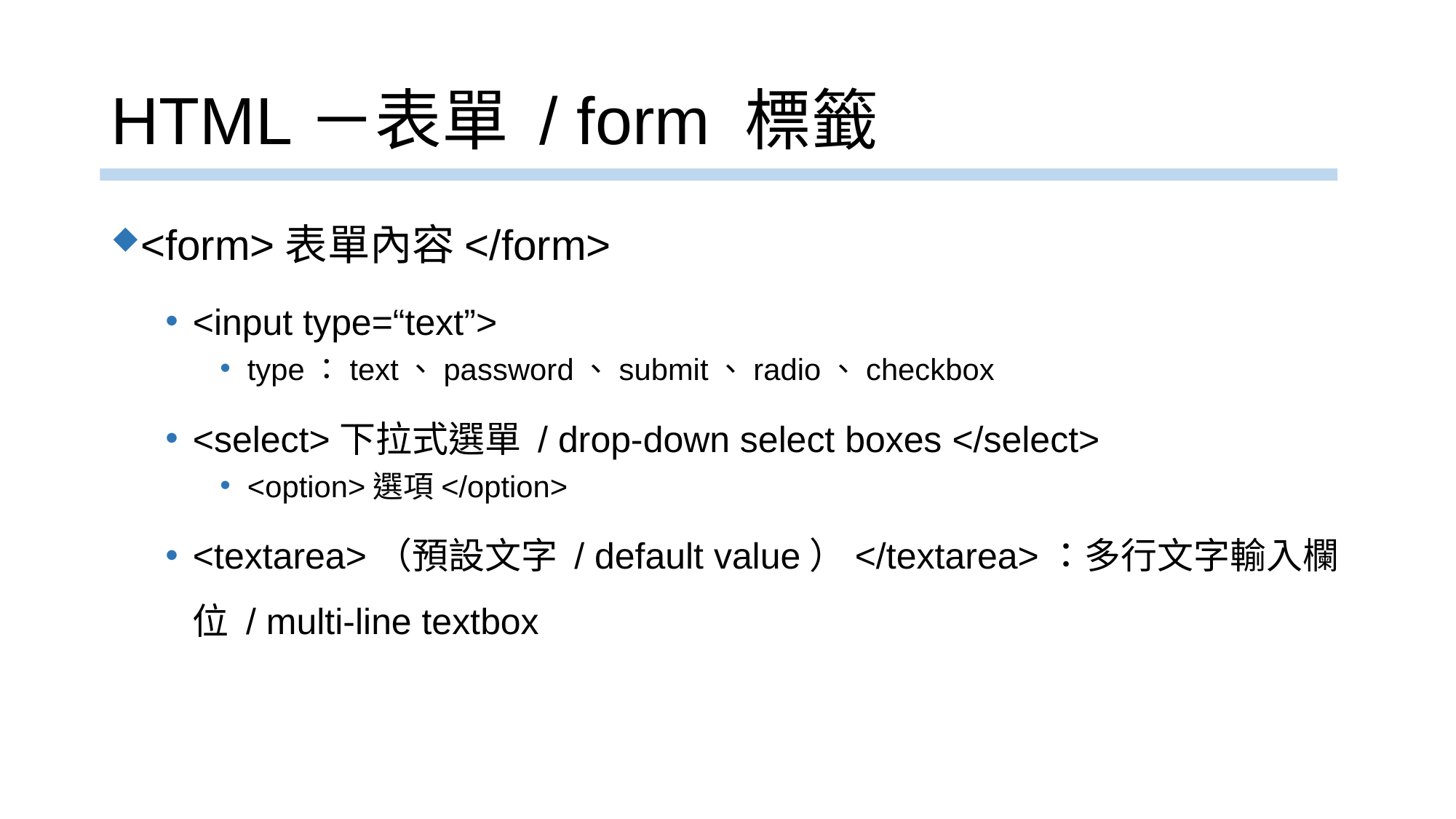

# HTML－表單 / form 標籤

<form>表單內容</form>
<input type=“text”>
type：text、password、submit、radio、checkbox
<select>下拉式選單 / drop-down select boxes </select>
<option>選項</option>
<textarea>（預設文字 / default value）</textarea>：多行文字輸入欄位 / multi-line textbox